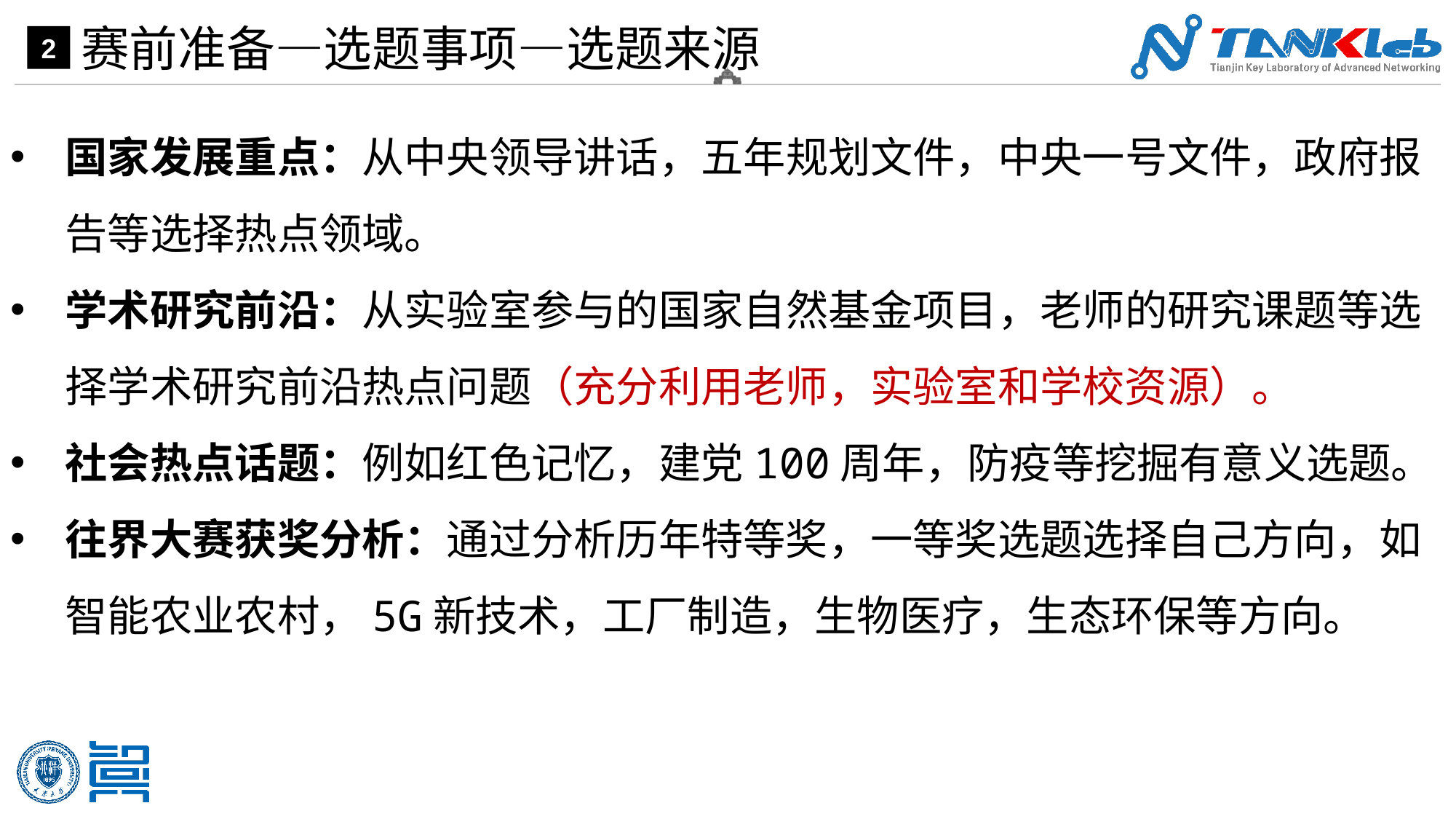

赛前准备—选题事项—选题来源
2
国家发展重点：从中央领导讲话，五年规划文件，中央一号文件，政府报告等选择热点领域。
学术研究前沿：从实验室参与的国家自然基金项目，老师的研究课题等选择学术研究前沿热点问题（充分利用老师，实验室和学校资源）。
社会热点话题：例如红色记忆，建党100周年，防疫等挖掘有意义选题。
往界大赛获奖分析：通过分析历年特等奖，一等奖选题选择自己方向，如智能农业农村，5G新技术，工厂制造，生物医疗，生态环保等方向。